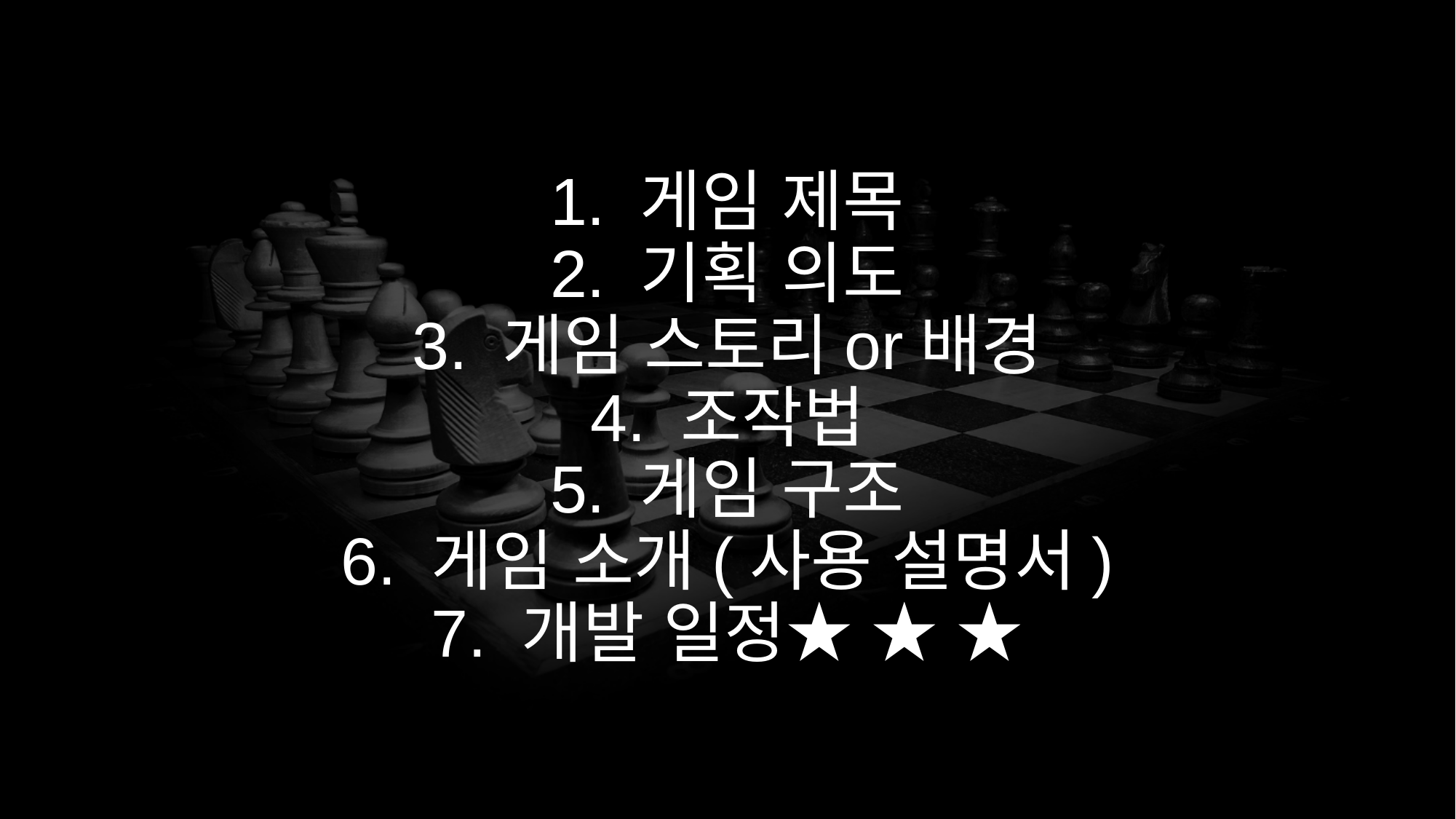

# 1. 게임 제목 2. 기획 의도 3. 게임 스토리or배경 4. 조작법 5. 게임 구조 6. 게임 소개(사용 설명서) 7. 개발 일정★ ★ ★